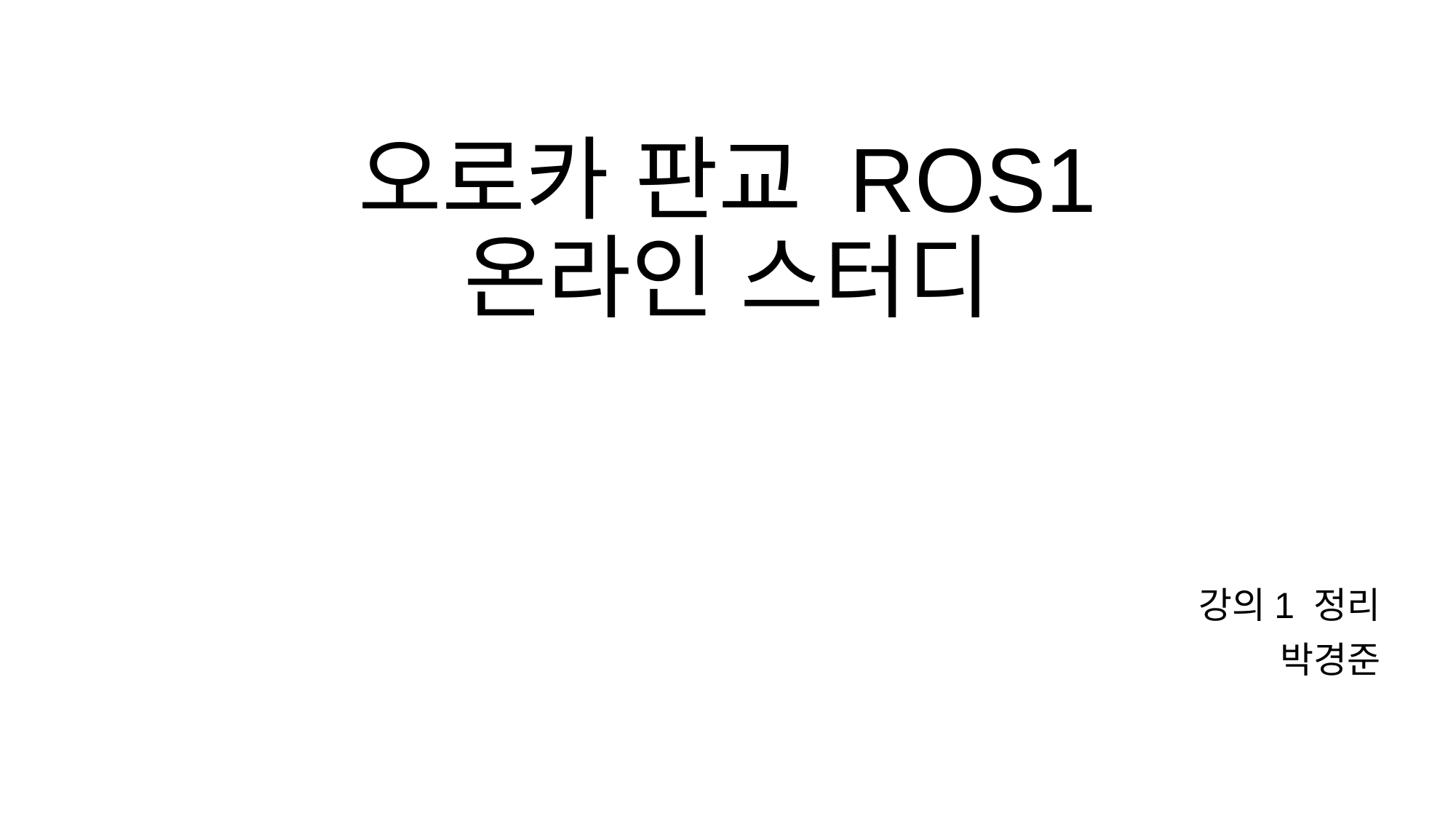

# 오로카 판교 ROS1 온라인 스터디
강의1 정리
박경준